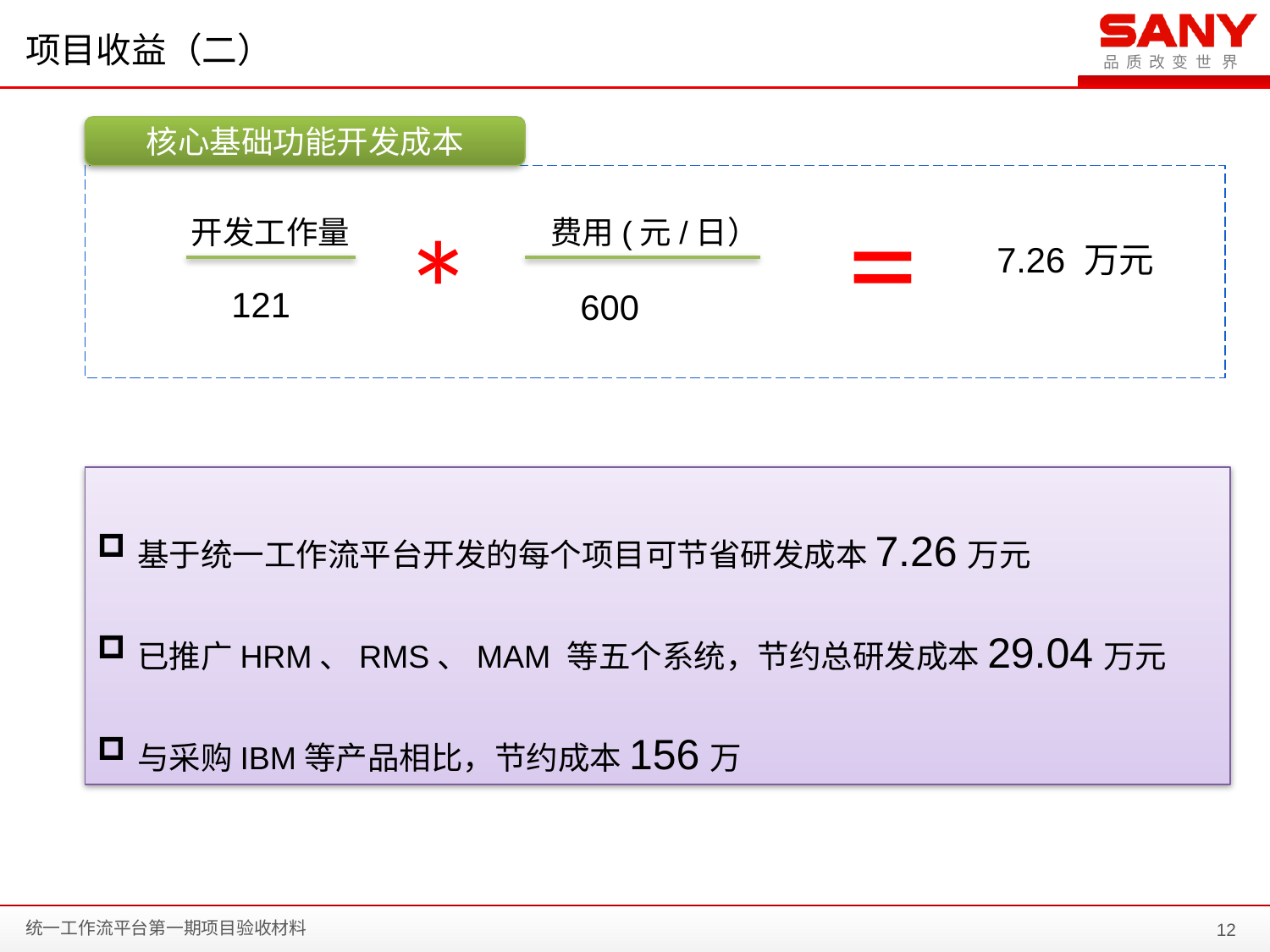

# 项目收益（二）
核心基础功能开发成本

=
*
开发工作量
费用(元/日）
7.26 万元
121
600
基于统一工作流平台开发的每个项目可节省研发成本7.26万元
已推广HRM、RMS、MAM 等五个系统，节约总研发成本29.04万元
与采购IBM等产品相比，节约成本156万
12
统一工作流平台第一期项目验收材料